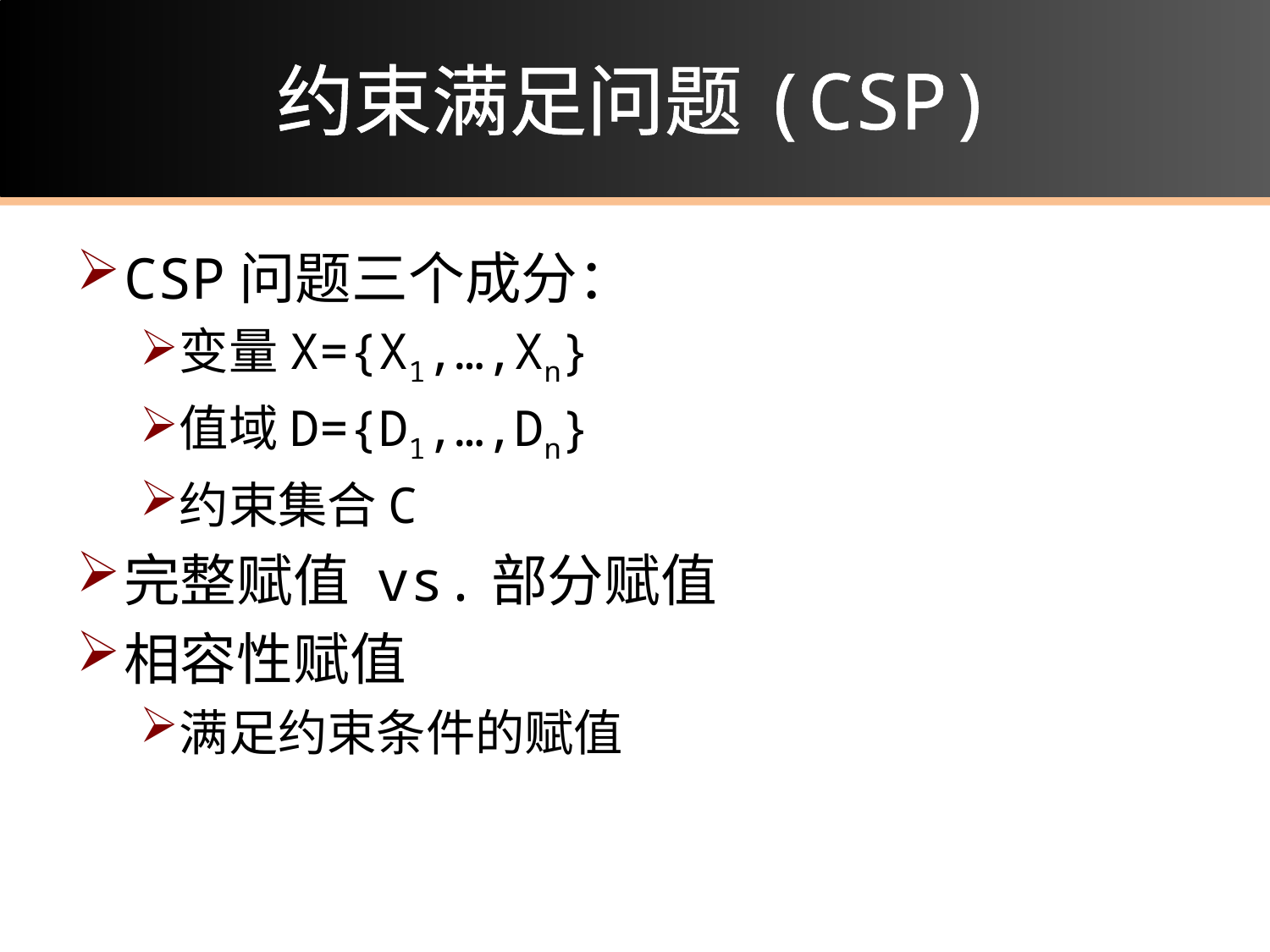

# 约束满足问题(CSP)
CSP问题三个成分：
变量X={X1,…,Xn}
值域D={D1,…,Dn}
约束集合C
完整赋值 vs.部分赋值
相容性赋值
满足约束条件的赋值